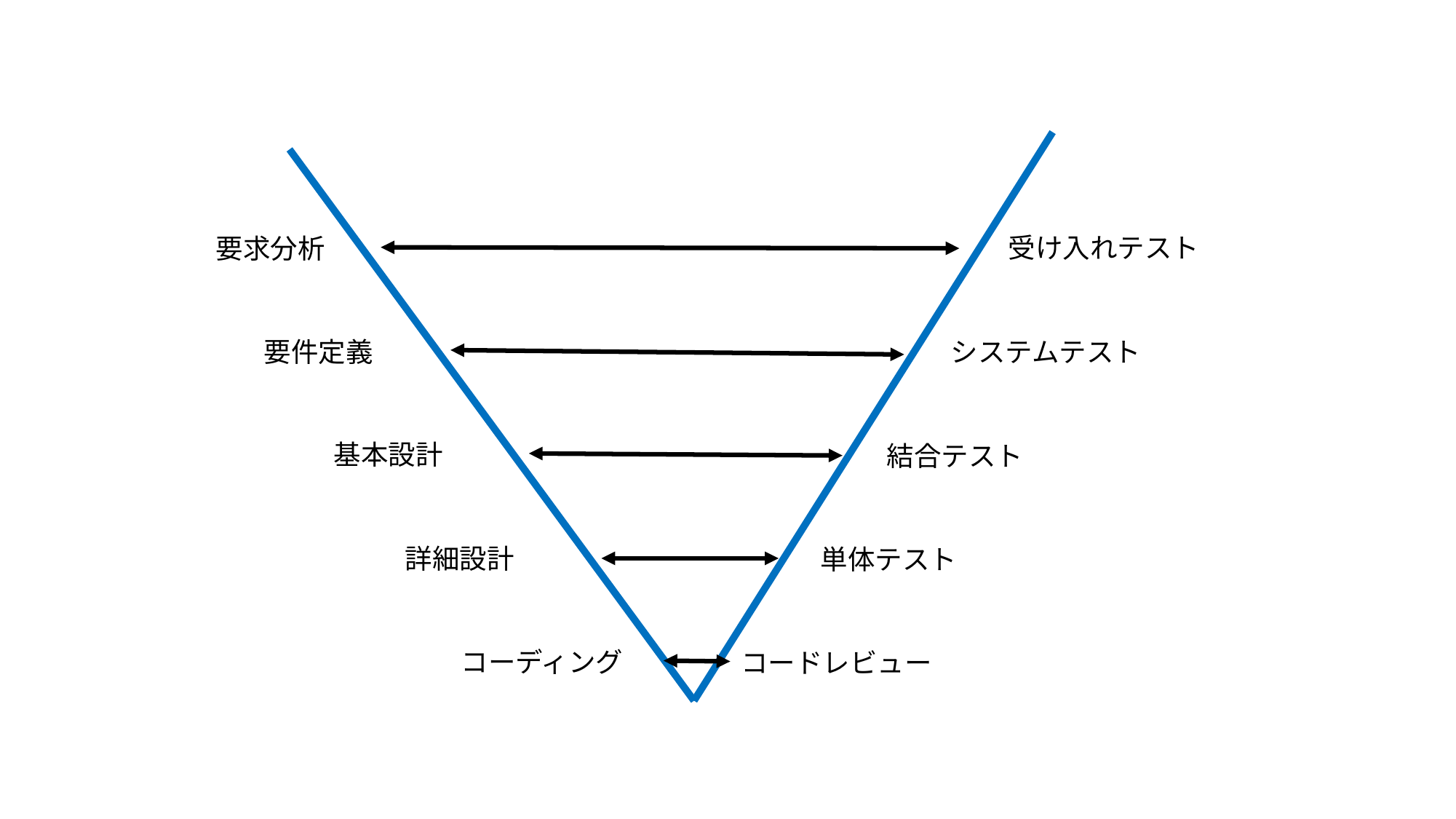

要求分析
要件定義
システムテスト
基本設計
結合テスト
詳細設計
単体テスト
コーディング
コードレビュー
受け入れテスト